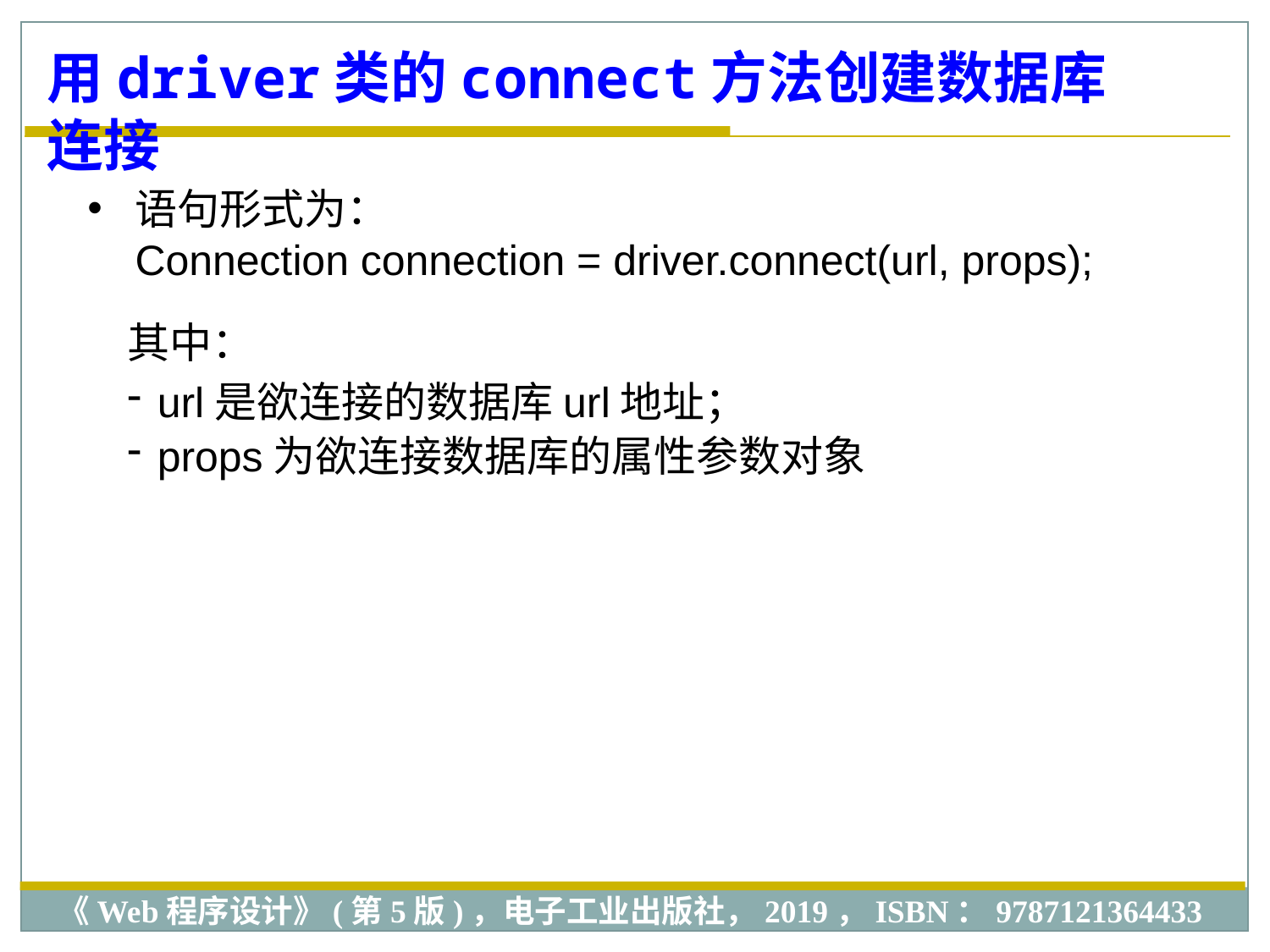

用driver类的connect方法创建数据库连接
语句形式为：
	Connection connection = driver.connect(url, props);
其中：
url是欲连接的数据库url地址；
props为欲连接数据库的属性参数对象